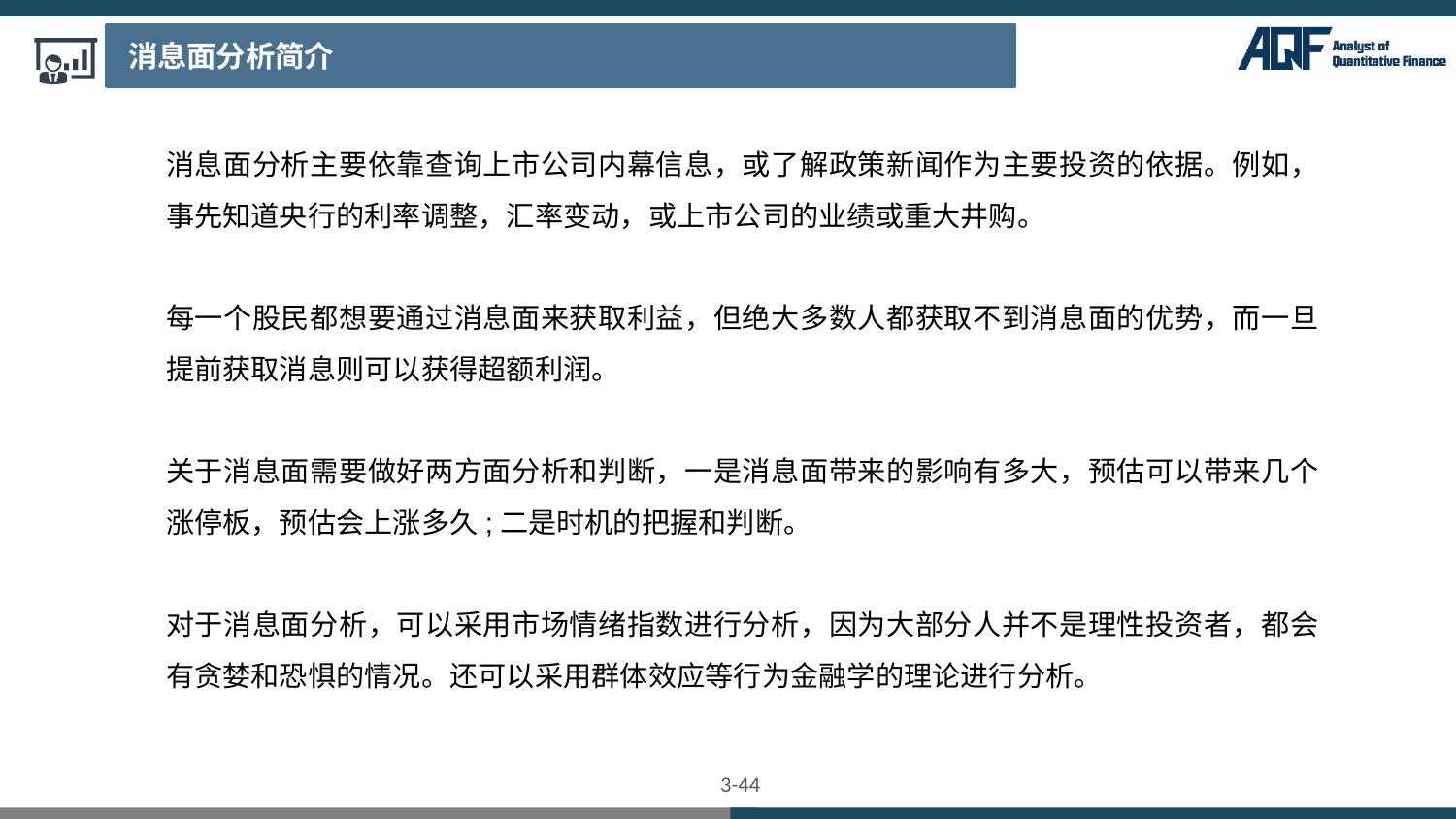

消息面分析简介
消息面分析主要依靠查询上市公司内幕信息，或了解政策新闻作为主要投资的依据。例如，事先知道央行的利率调整，汇率变动，或上市公司的业绩或重大井购。

每一个股民都想要通过消息面来获取利益，但绝大多数人都获取不到消息面的优势，而一旦提前获取消息则可以获得超额利润。

关于消息面需要做好两方面分析和判断，一是消息面带来的影响有多大，预估可以带来几个涨停板，预估会上涨多久;二是时机的把握和判断。

对于消息面分析，可以采用市场情绪指数进行分析，因为大部分人并不是理性投资者，都会有贪婪和恐惧的情况。还可以采用群体效应等行为金融学的理论进行分析。